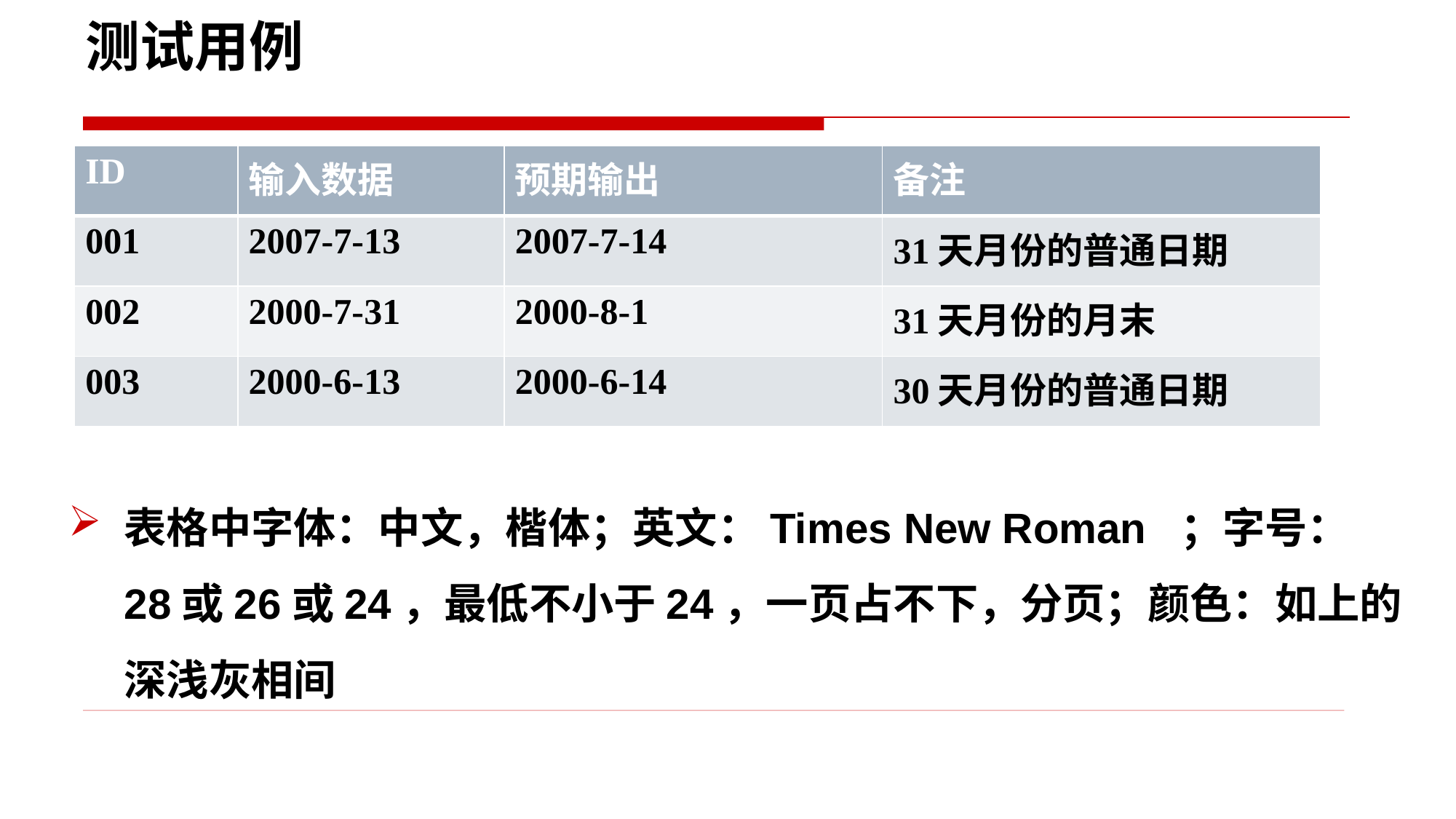

# 测试用例
| ID | 输入数据 | 预期输出 | 备注 |
| --- | --- | --- | --- |
| 001 | 2007-7-13 | 2007-7-14 | 31天月份的普通日期 |
| 002 | 2000-7-31 | 2000-8-1 | 31天月份的月末 |
| 003 | 2000-6-13 | 2000-6-14 | 30天月份的普通日期 |
表格中字体：中文，楷体；英文：Times New Roman  ；字号：28或26或24，最低不小于24，一页占不下，分页；颜色：如上的深浅灰相间